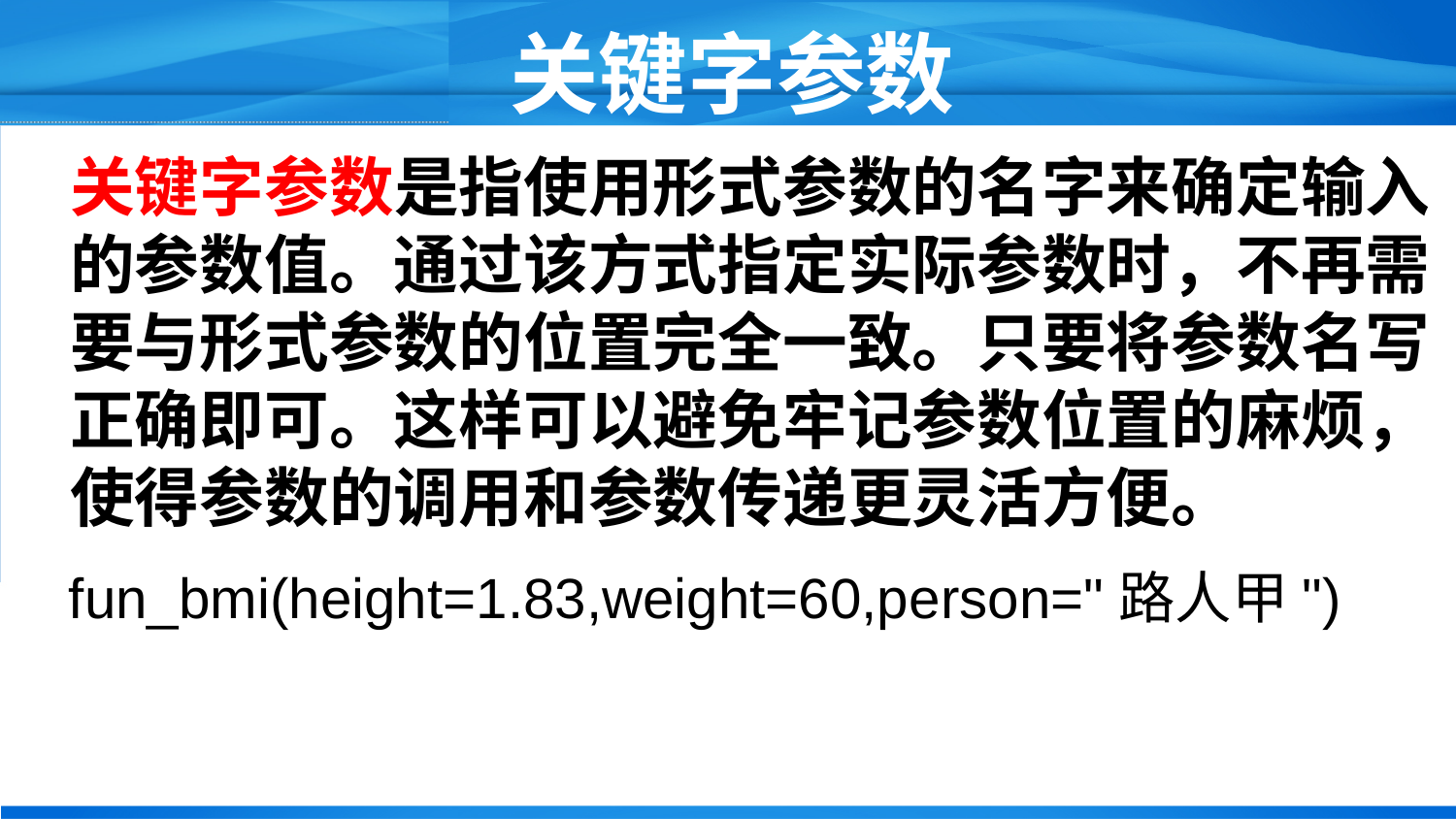

# 关键字参数
关键字参数是指使用形式参数的名字来确定输入的参数值。通过该方式指定实际参数时，不再需要与形式参数的位置完全一致。只要将参数名写正确即可。这样可以避免牢记参数位置的麻烦，使得参数的调用和参数传递更灵活方便。
fun_bmi(height=1.83,weight=60,person="路人甲")